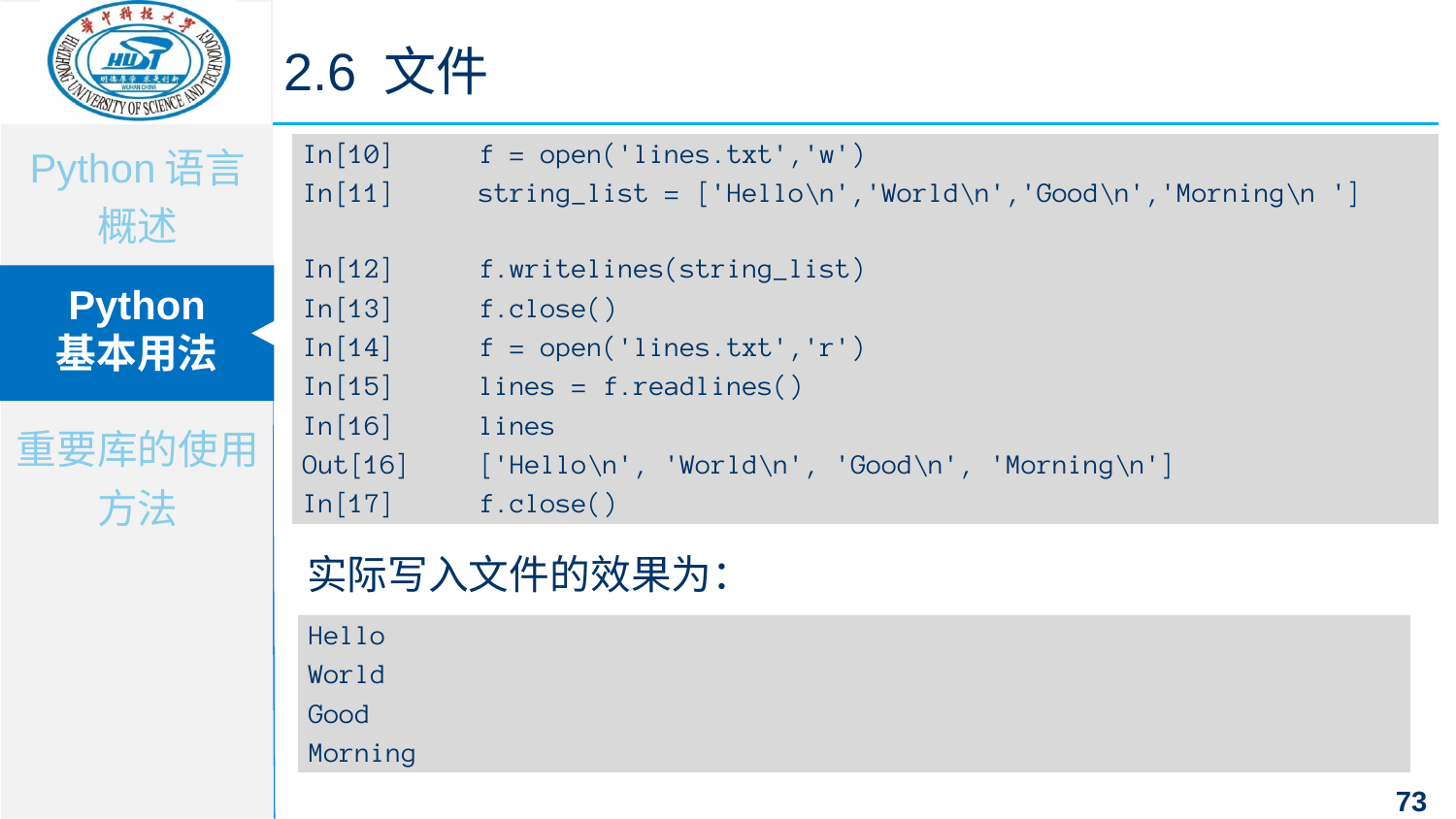

2.6 文件
| In[10] | f = open('lines.txt','w') |
| --- | --- |
| In[11] | string\_list = ['Hello\n','World\n','Good\n','Morning\n '] |
| In[12] | f.writelines(string\_list) |
| In[13] | f.close() |
| In[14] | f = open('lines.txt','r') |
| In[15] | lines = f.readlines() |
| In[16] | lines |
| Out[16] | ['Hello\n', 'World\n', 'Good\n', 'Morning\n'] |
| In[17] | f.close() |
实际写入文件的效果为：
| Hello |
| --- |
| World |
| Good |
| Morning |